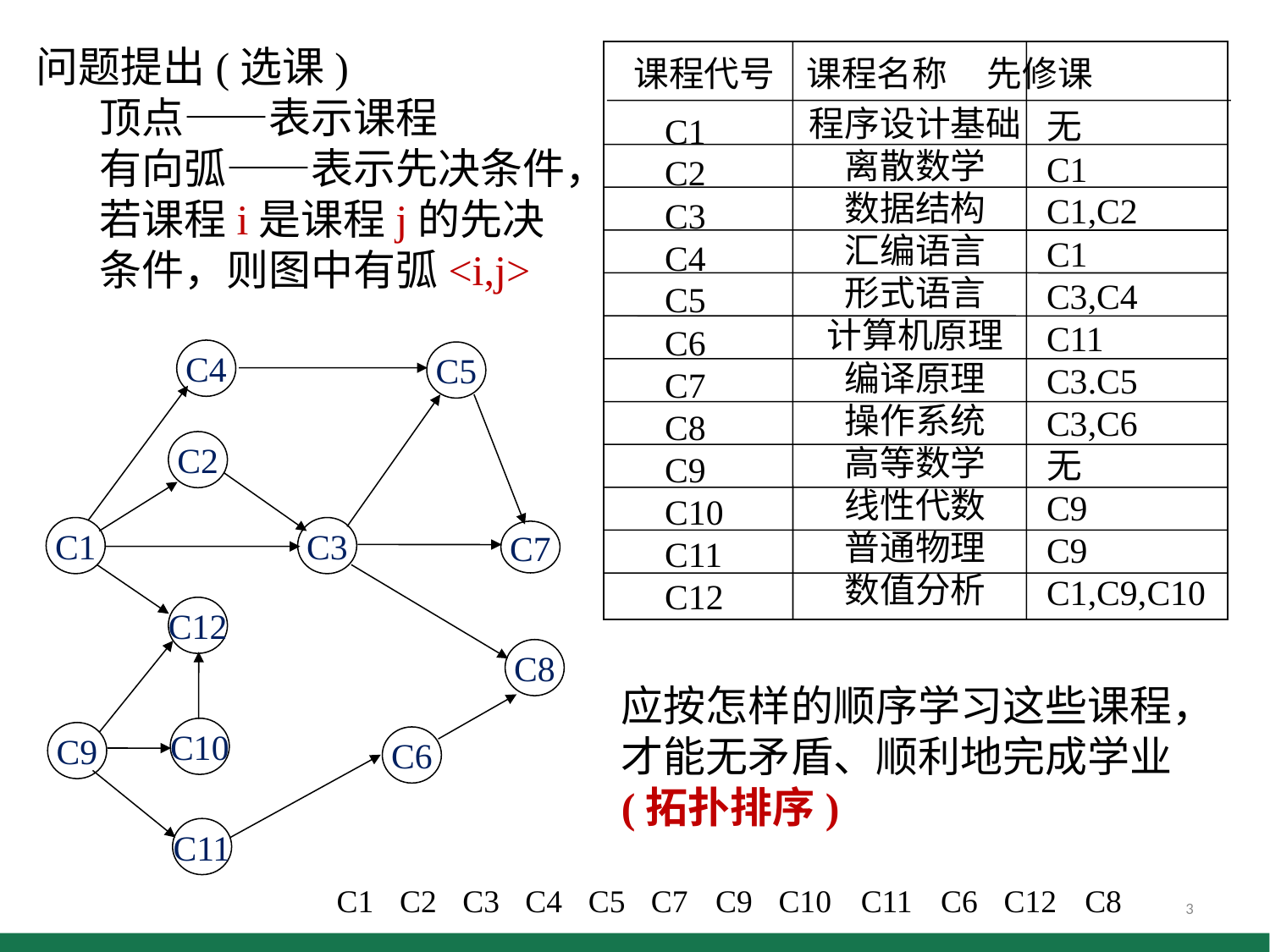

问题提出(选课)
顶点——表示课程
有向弧——表示先决条件，若课程i是课程j的先决条件，则图中有弧<i,j>

课程代号    课程名称     先修课
程序设计基础
离散数学
数据结构
汇编语言
形式语言
计算机原理
编译原理
操作系统
高等数学
线性代数
普通物理
数值分析
无
C1
C1,C2
C1
C3,C4
C11
C3.C5
C3,C6
无
C9
C9
C1,C9,C10

C1
C2
C3
C4
C5
C6
C7
C8
C9
C10
C11
C12

C4
C5

C2

C1
C3
C7

C12
C8

C10
C9
C6

C11
应按怎样的顺序学习这些课程，才能无矛盾、顺利地完成学业   (拓扑排序)
C1
C2
C3
C4
C5
C7
C9
C10
C11
C6
C12
C8
3